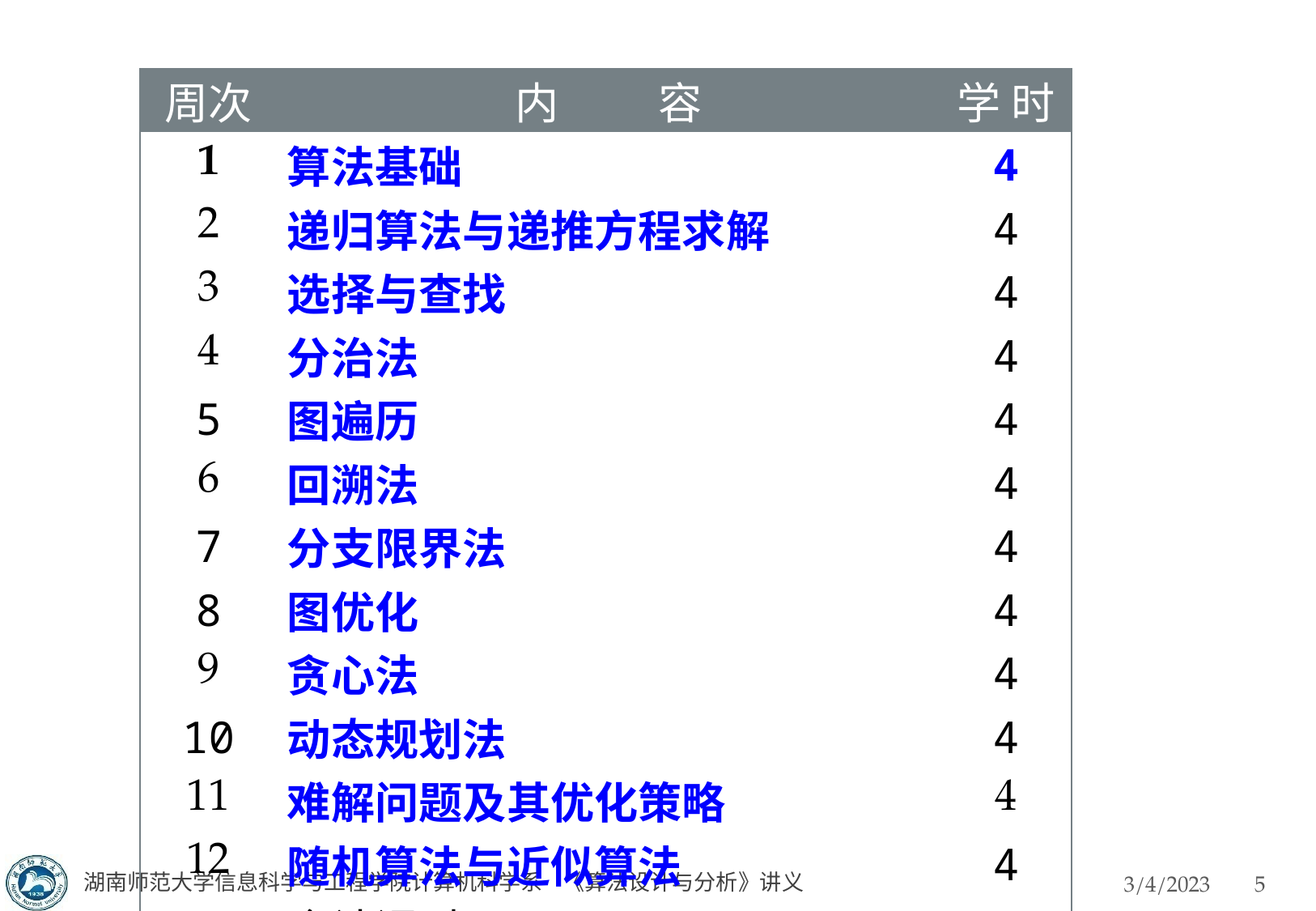

| 周次 | 内 容 | 学 时 |
| --- | --- | --- |
| 1 | 算法基础 | 4 |
| 2 | 递归算法与递推方程求解 | 4 |
| 3 | 选择与查找 | 4 |
| 4 | 分治法 | 4 |
| 5 | 图遍历 | 4 |
| 6 | 回溯法 | 4 |
| 7 | 分支限界法 | 4 |
| 8 | 图优化 | 4 |
| 9 | 贪心法 | 4 |
| 10 | 动态规划法 | 4 |
| 11 | 难解问题及其优化策略 | 4 |
| 12 | 随机算法与近似算法 | 4 |
|  | 合计课时 | 48 |
湖南师范大学信息科学与工程学院计算机科学系   《算法设计与分析》讲义
3/4/2023
5